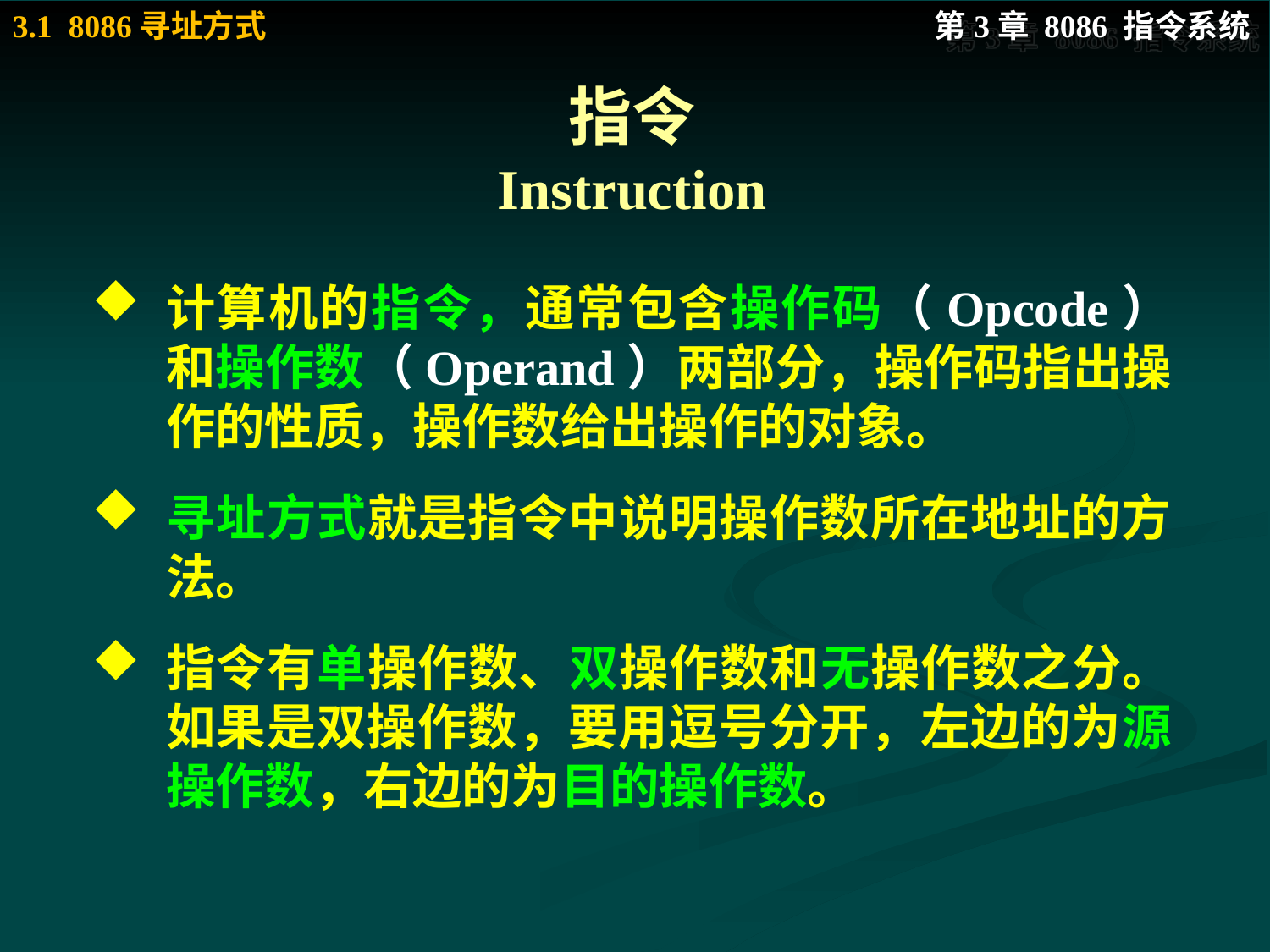

# 指令 Instruction
计算机的指令，通常包含操作码（Opcode）和操作数（Operand）两部分，操作码指出操作的性质，操作数给出操作的对象。
寻址方式就是指令中说明操作数所在地址的方法。
指令有单操作数、双操作数和无操作数之分。如果是双操作数，要用逗号分开，左边的为源操作数，右边的为目的操作数。